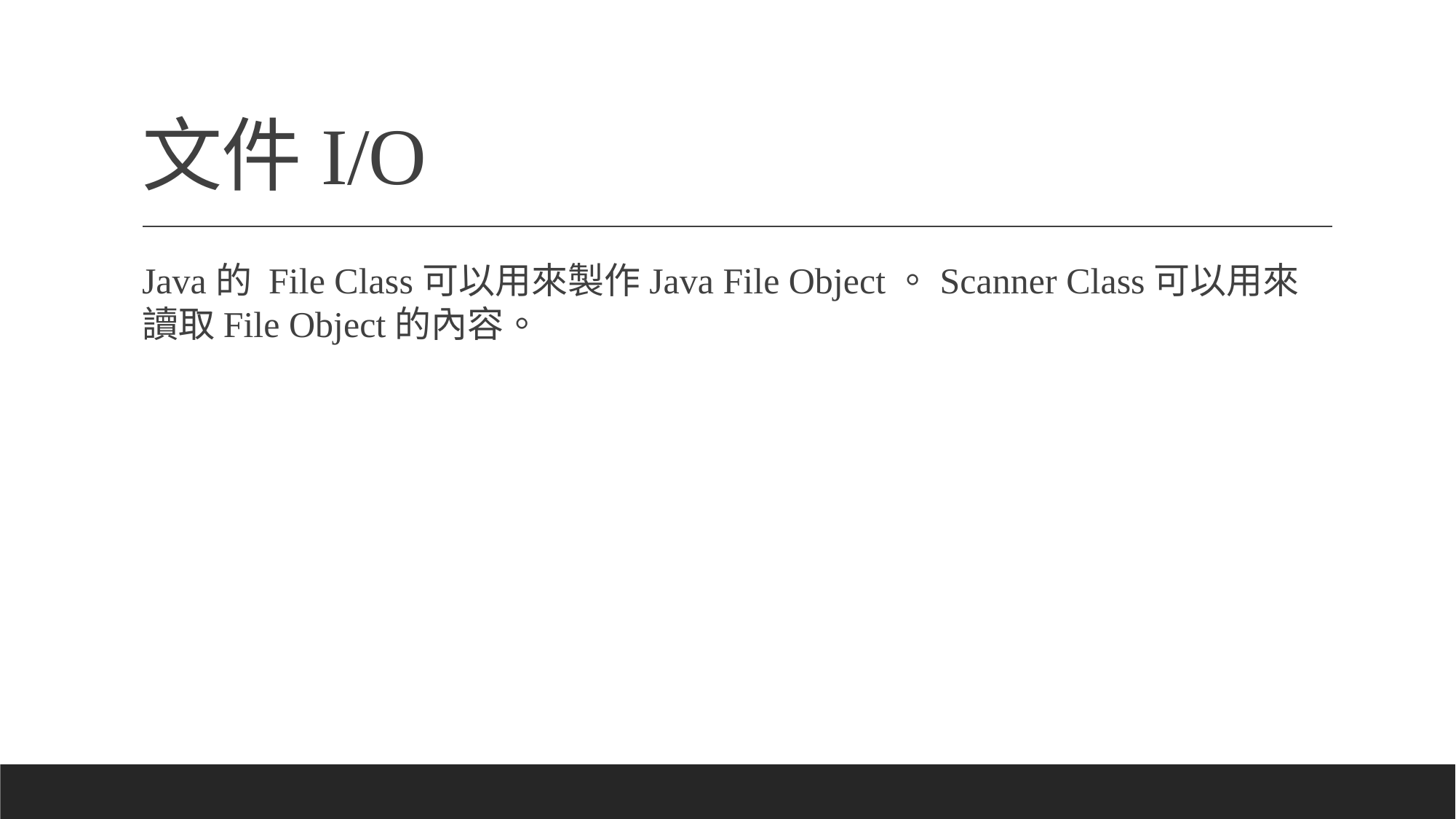

# 文件I/O
Java的 File Class可以用來製作Java File Object。Scanner Class可以用來讀取File Object的內容。